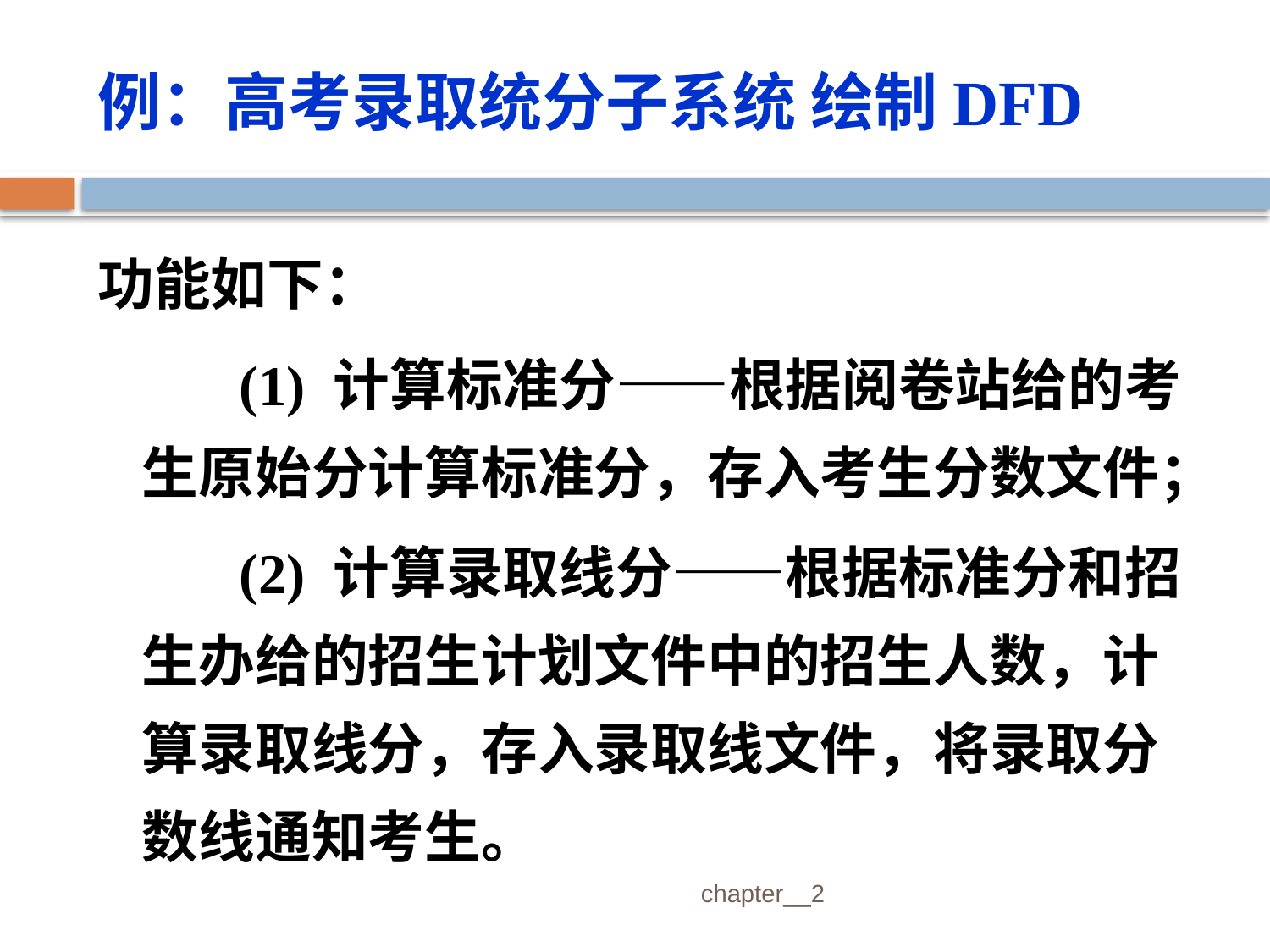

# 例：高考录取统分子系统 绘制DFD
29
功能如下：
          (1) 计算标准分——根据阅卷站给的考生原始分计算标准分，存入考生分数文件；
          (2) 计算录取线分——根据标准分和招生办给的招生计划文件中的招生人数，计算录取线分，存入录取线文件，将录取分数线通知考生。

 chapter__2